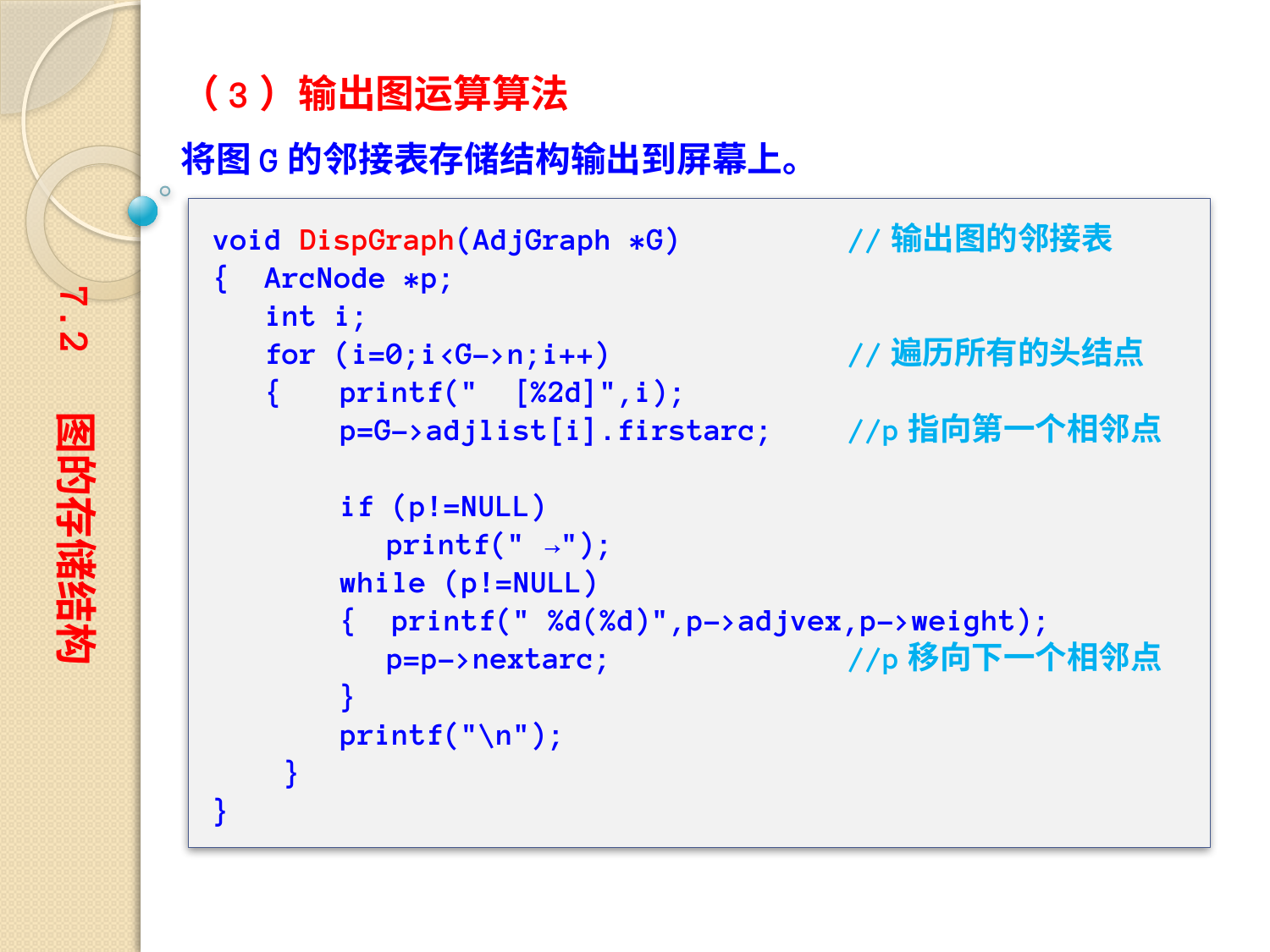

（3）输出图运算算法
将图G的邻接表存储结构输出到屏幕上。
void DispGraph(AdjGraph *G)		//输出图的邻接表
{  ArcNode *p;
   int i;
   for (i=0;i<G->n;i++)		//遍历所有的头结点
   {	printf("  [%2d]",i);
	p=G->adjlist[i].firstarc;	//p指向第一个相邻点
	if (p!=NULL)
          printf(" →");
	while (p!=NULL)
	{  printf(" %d(%d)",p->adjvex,p->weight);
          p=p->nextarc;		//p移向下一个相邻点
	}
	printf("\n");
　　}
}
7.2  图的存储结构